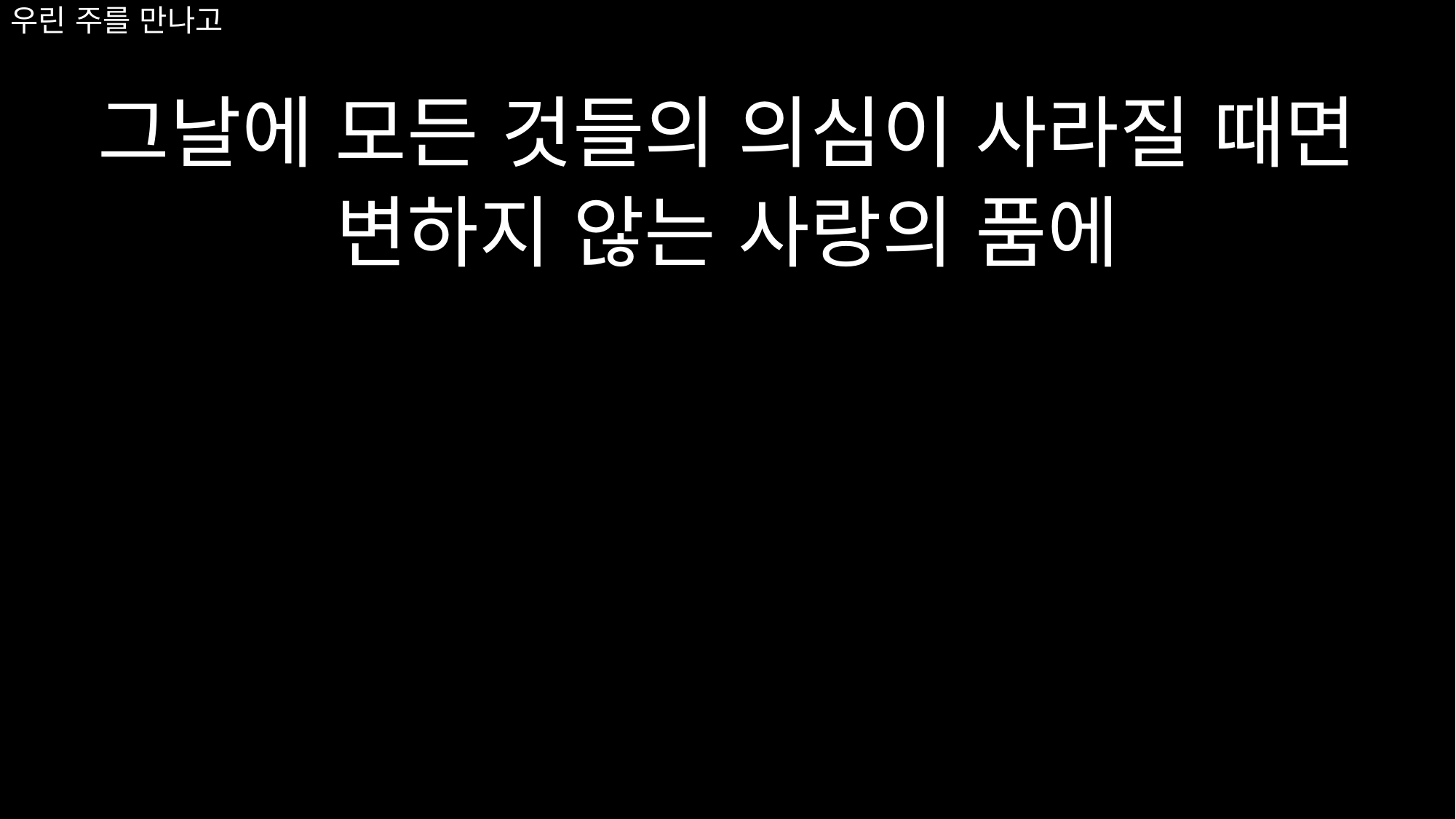

# 우린 주를 만나고
그날에 모든 것들의 의심이 사라질 때면
변하지 않는 사랑의 품에